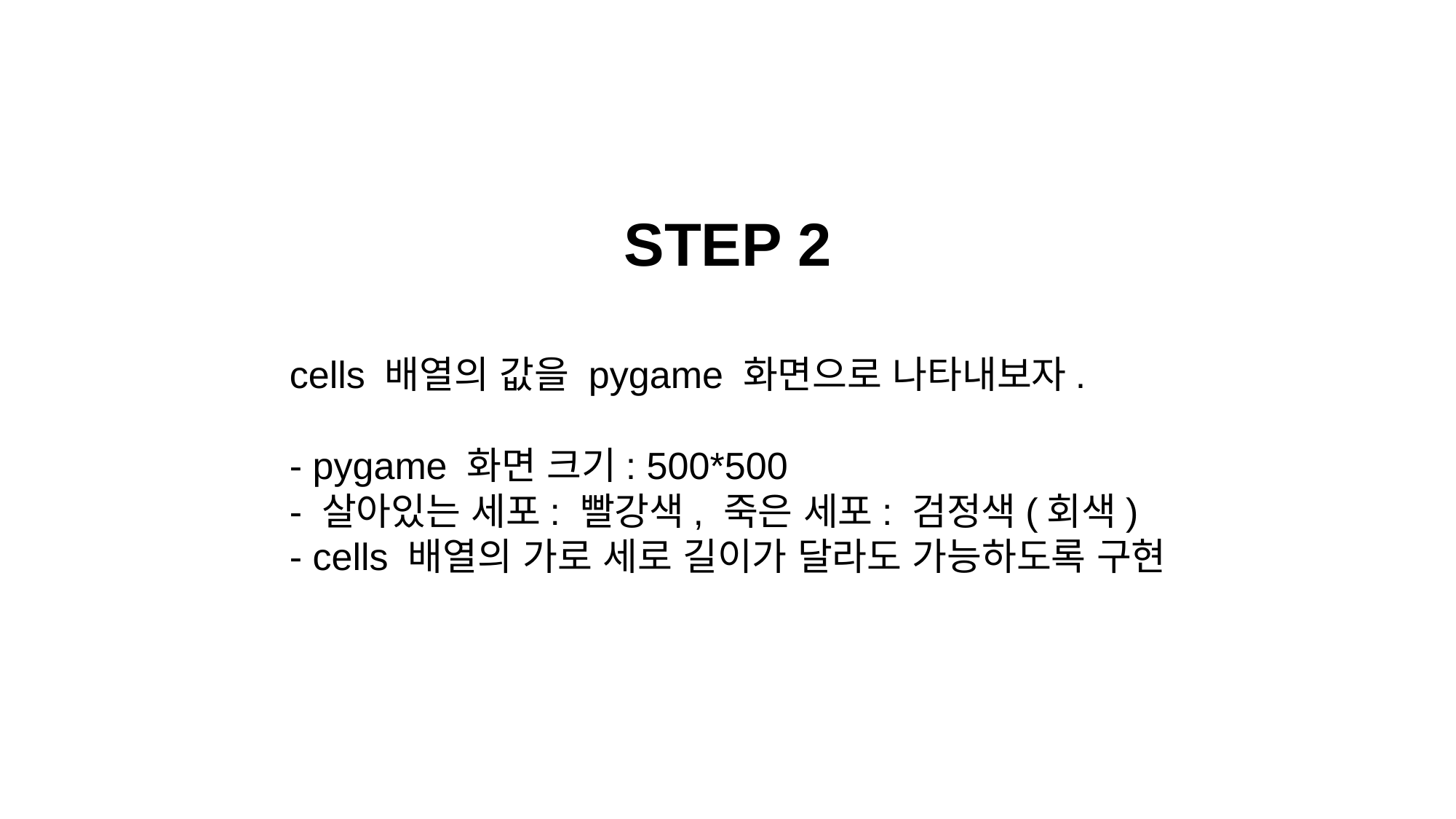

STEP 2

cells 배열의 값을 pygame 화면으로 나타내보자.

- pygame 화면 크기: 500*500
- 살아있는 세포: 빨강색, 죽은 세포: 검정색(회색)
- cells 배열의 가로 세로 길이가 달라도 가능하도록 구현